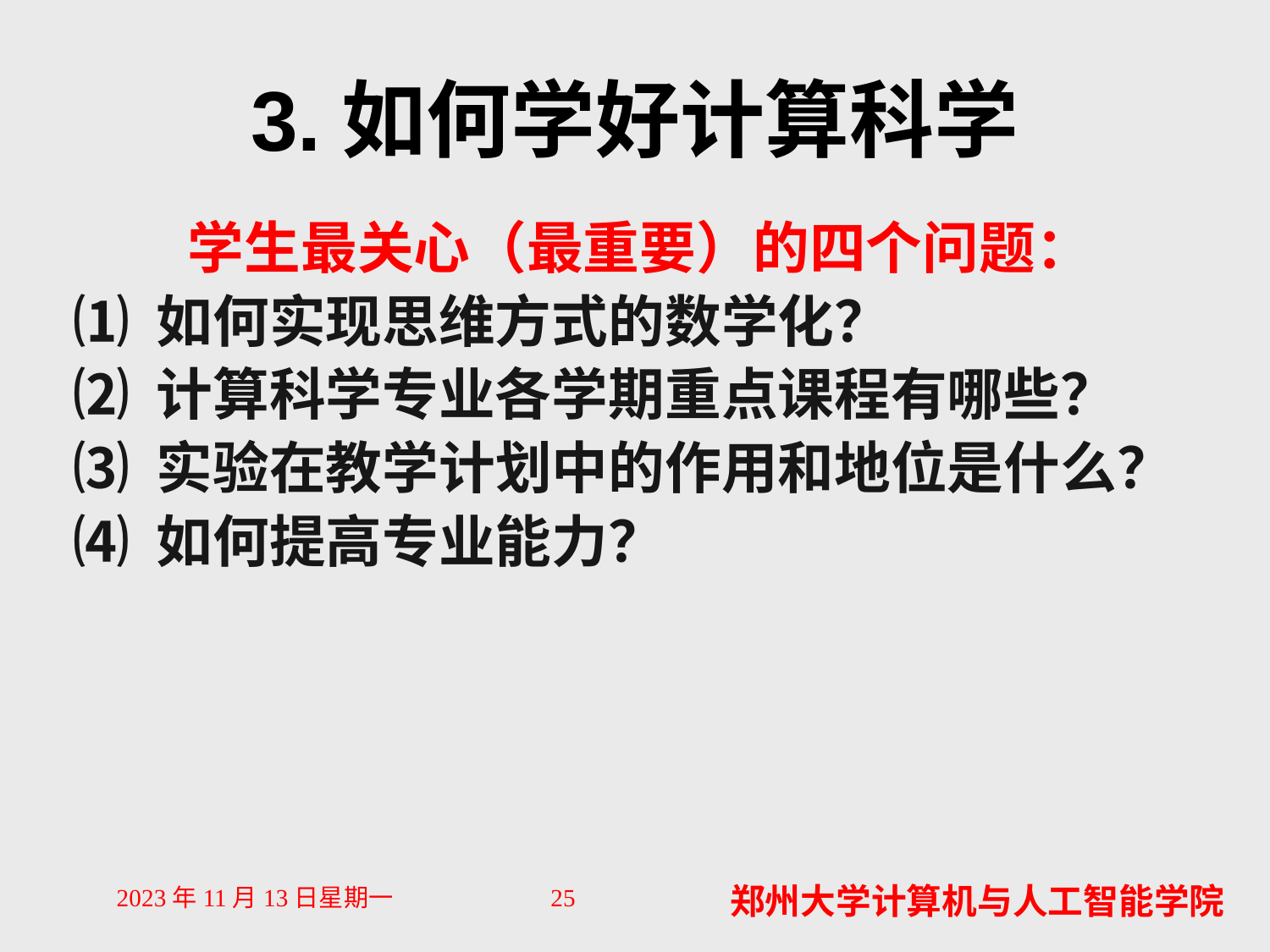

# 3.如何学好计算科学
学生最关心（最重要）的四个问题：
  ⑴ 如何实现思维方式的数学化？
  ⑵ 计算科学专业各学期重点课程有哪些？
  ⑶ 实验在教学计划中的作用和地位是什么？
  ⑷ 如何提高专业能力？